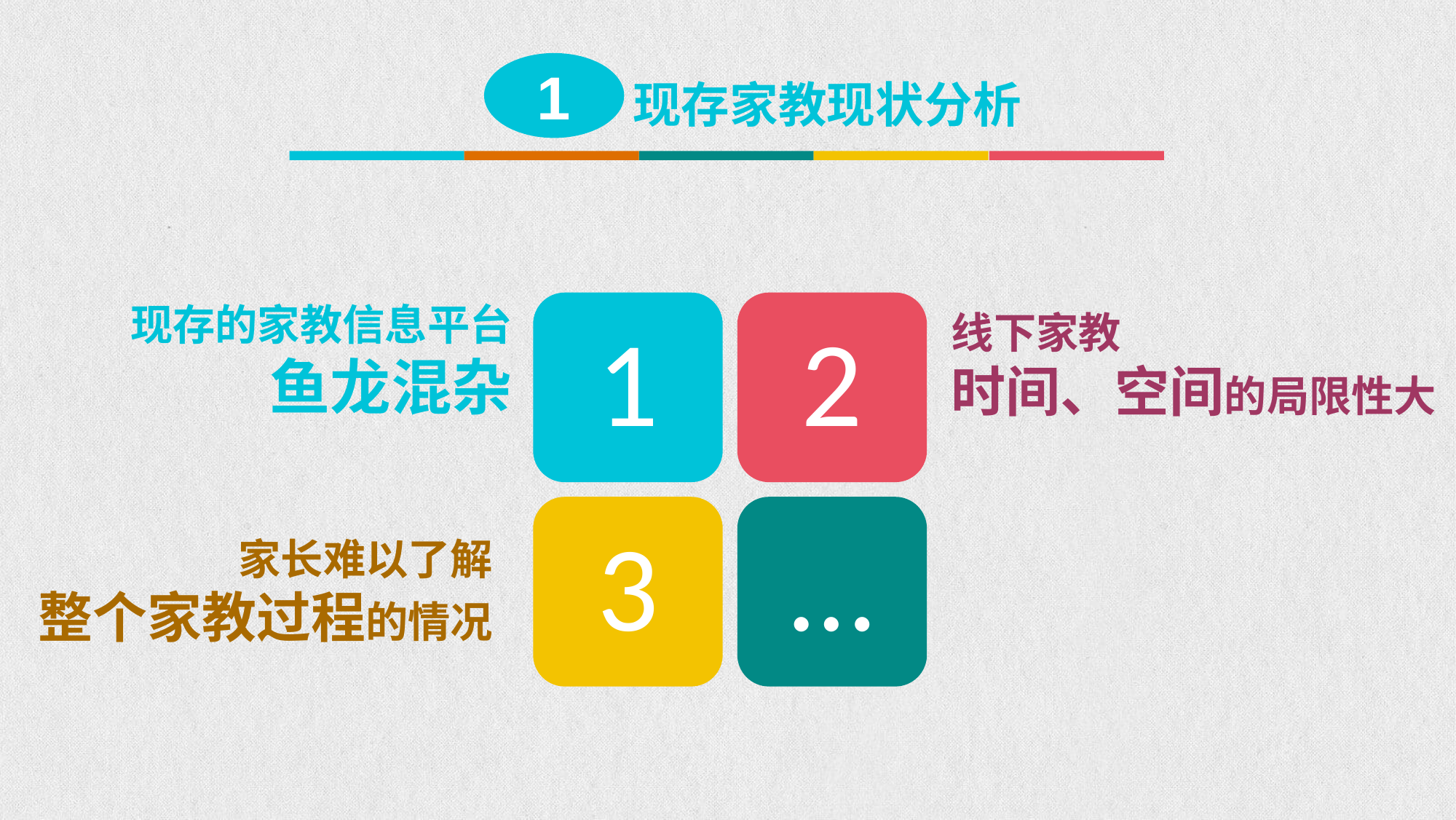

1
现存家教现状分析

现存的家教信息平台
鱼龙混杂
1
2
3
…
线下家教
时间、空间的局限性大
家长难以了解
整个家教过程的情况